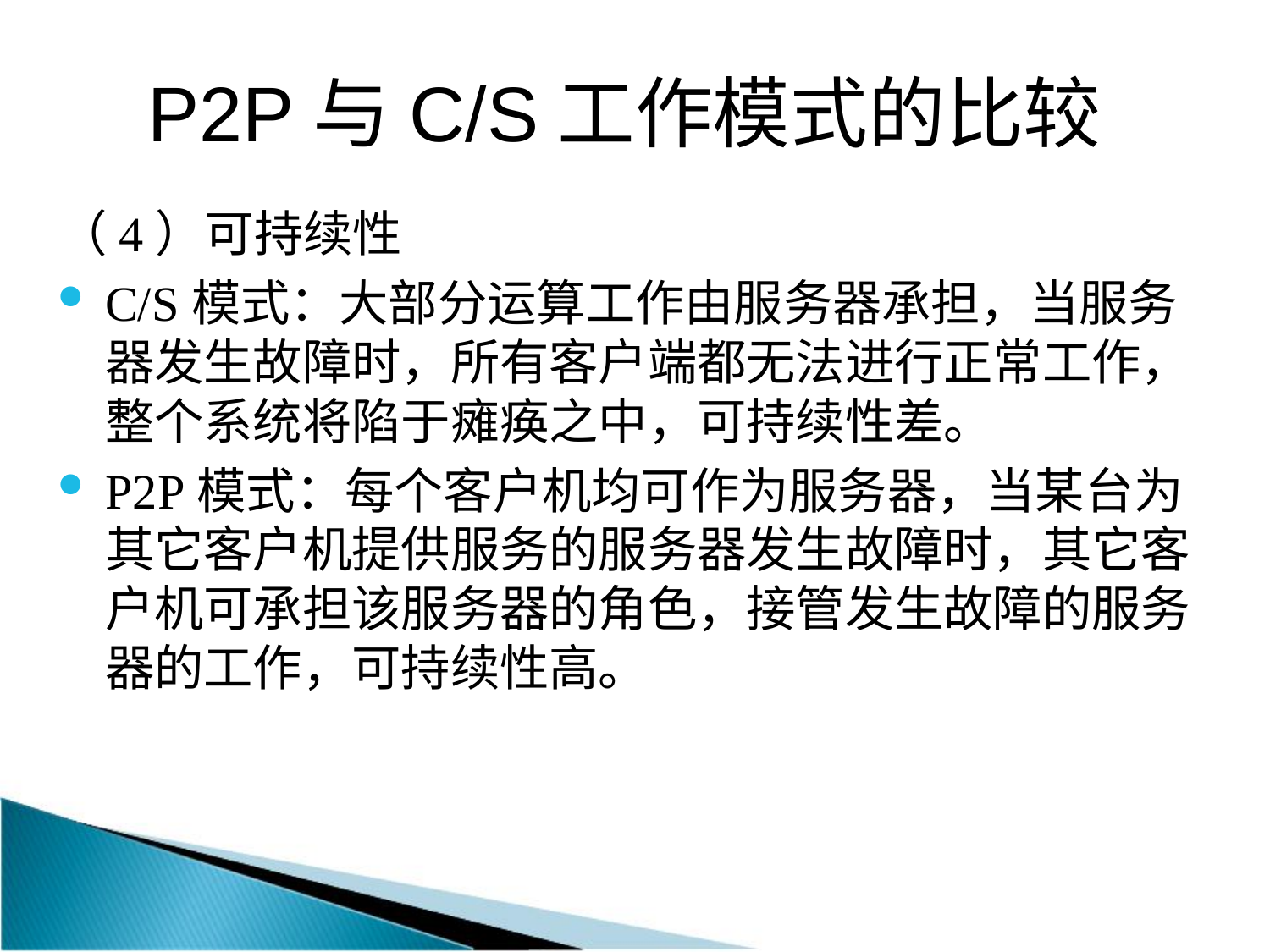

# P2P与C/S工作模式的比较
（4）可持续性
C/S模式：大部分运算工作由服务器承担，当服务器发生故障时，所有客户端都无法进行正常工作，整个系统将陷于瘫痪之中，可持续性差。
P2P模式：每个客户机均可作为服务器，当某台为其它客户机提供服务的服务器发生故障时，其它客户机可承担该服务器的角色，接管发生故障的服务器的工作，可持续性高。